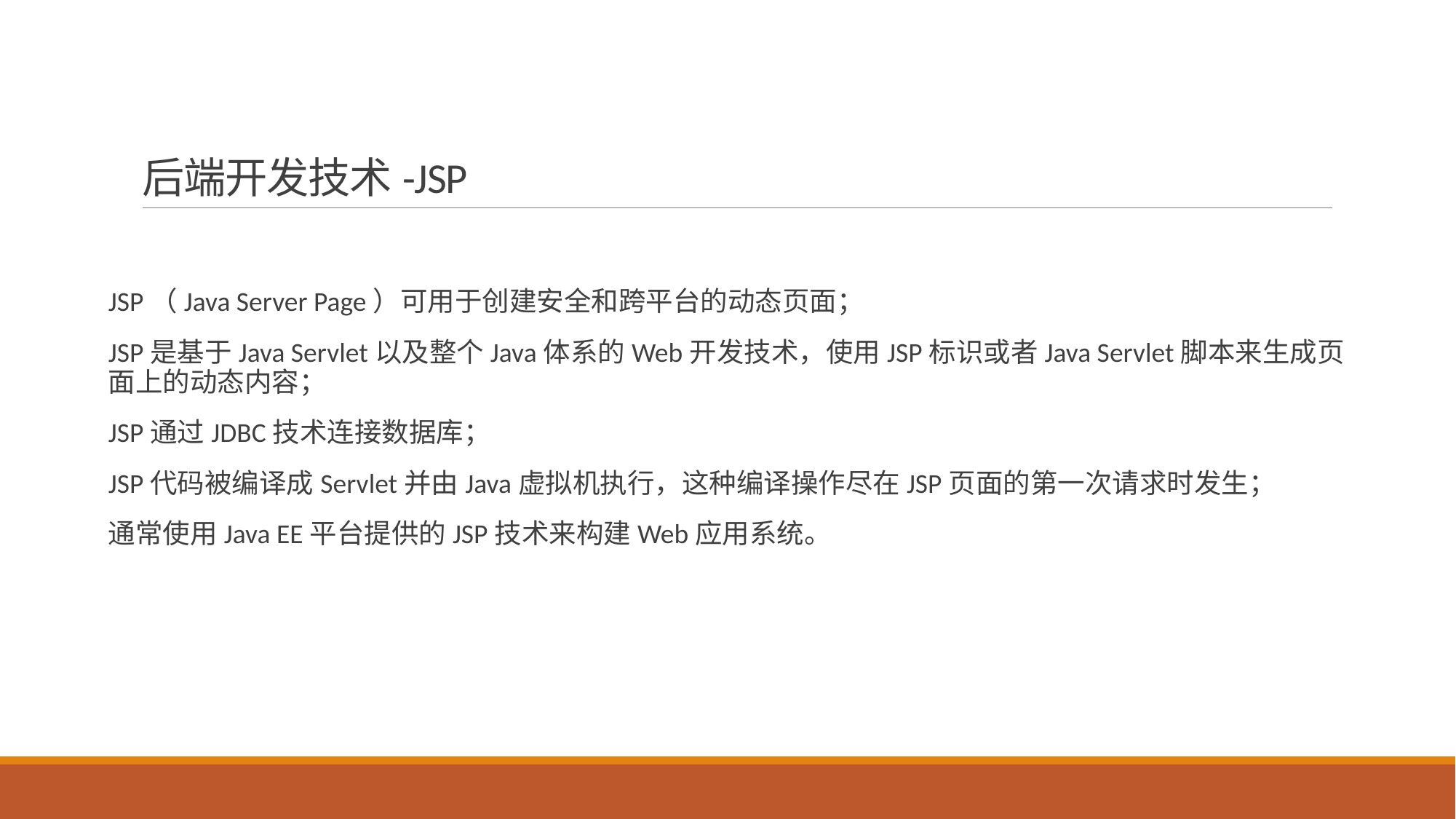

# 后端开发技术-JSP
JSP（Java Server Page）可用于创建安全和跨平台的动态页面；
JSP是基于Java Servlet以及整个Java体系的Web开发技术，使用JSP标识或者Java Servlet脚本来生成页面上的动态内容；
JSP通过JDBC技术连接数据库；
JSP代码被编译成Servlet并由Java虚拟机执行，这种编译操作尽在JSP页面的第一次请求时发生；
通常使用Java EE平台提供的JSP技术来构建Web应用系统。